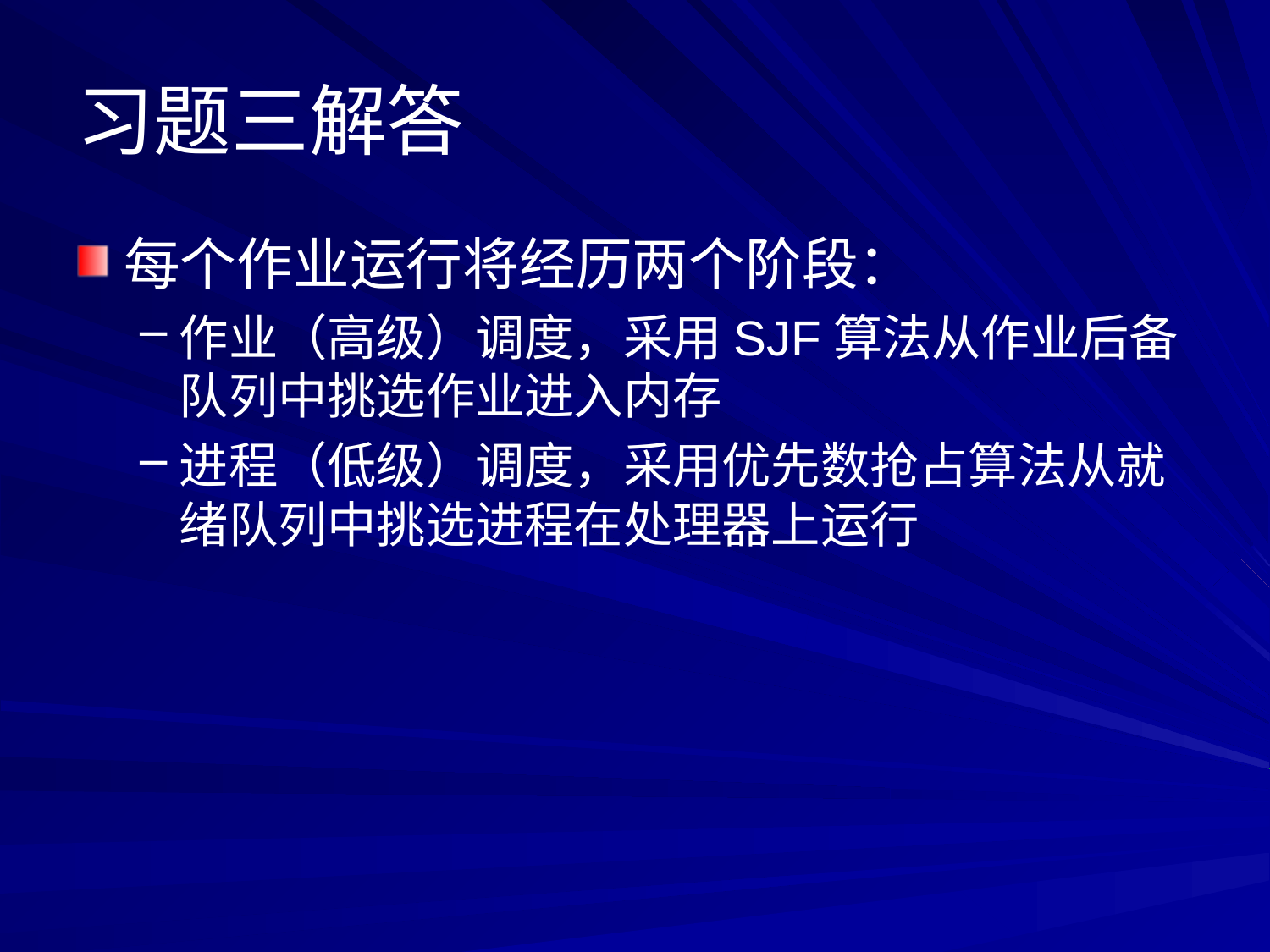

# 习题三解答
每个作业运行将经历两个阶段：
作业（高级）调度，采用SJF算法从作业后备队列中挑选作业进入内存
进程（低级）调度，采用优先数抢占算法从就绪队列中挑选进程在处理器上运行